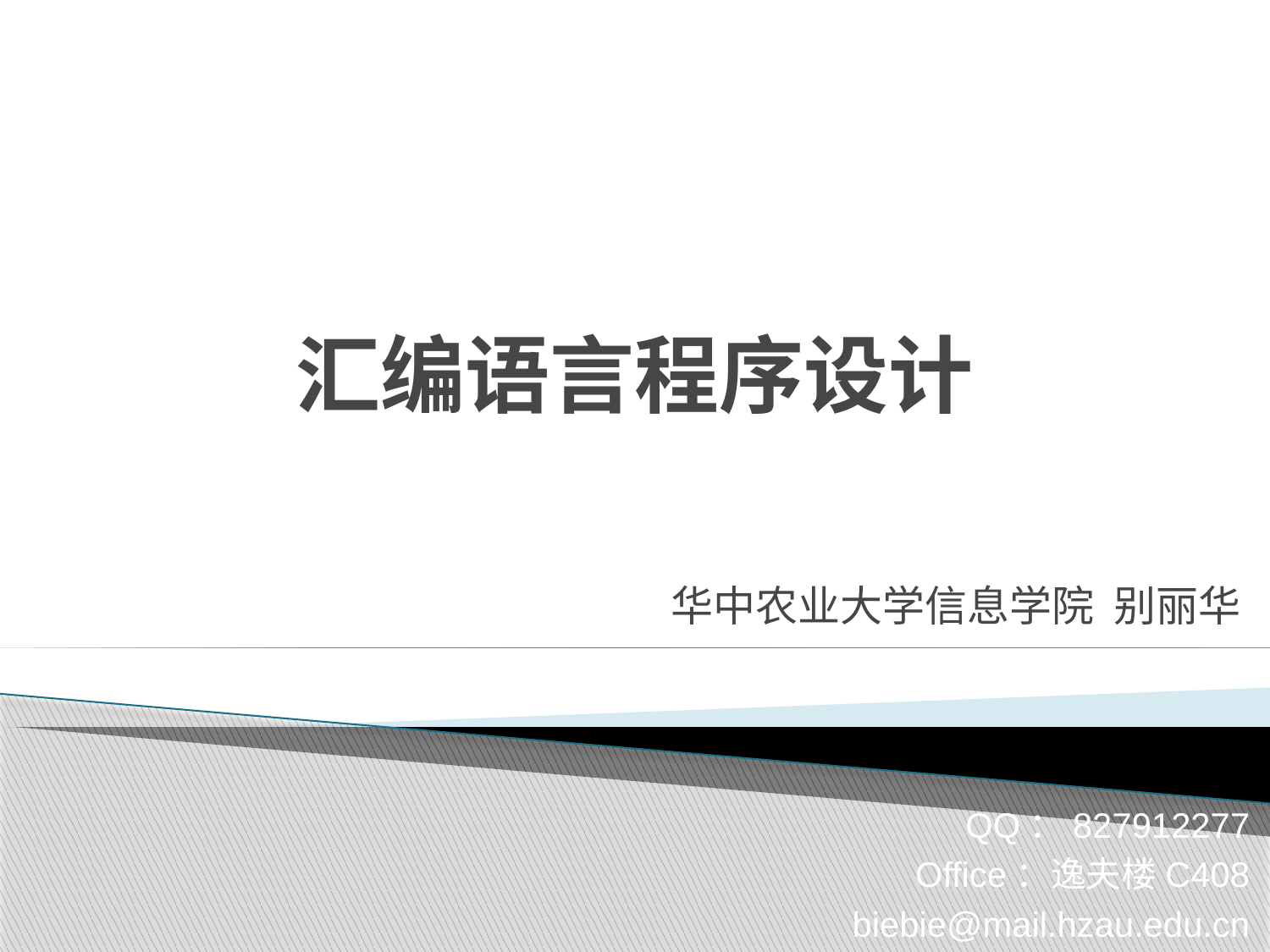

# 汇编语言程序设计
华中农业大学信息学院  别丽华
QQ：827912277
 Office：逸夫楼C408
biebie@mail.hzau.edu.cn